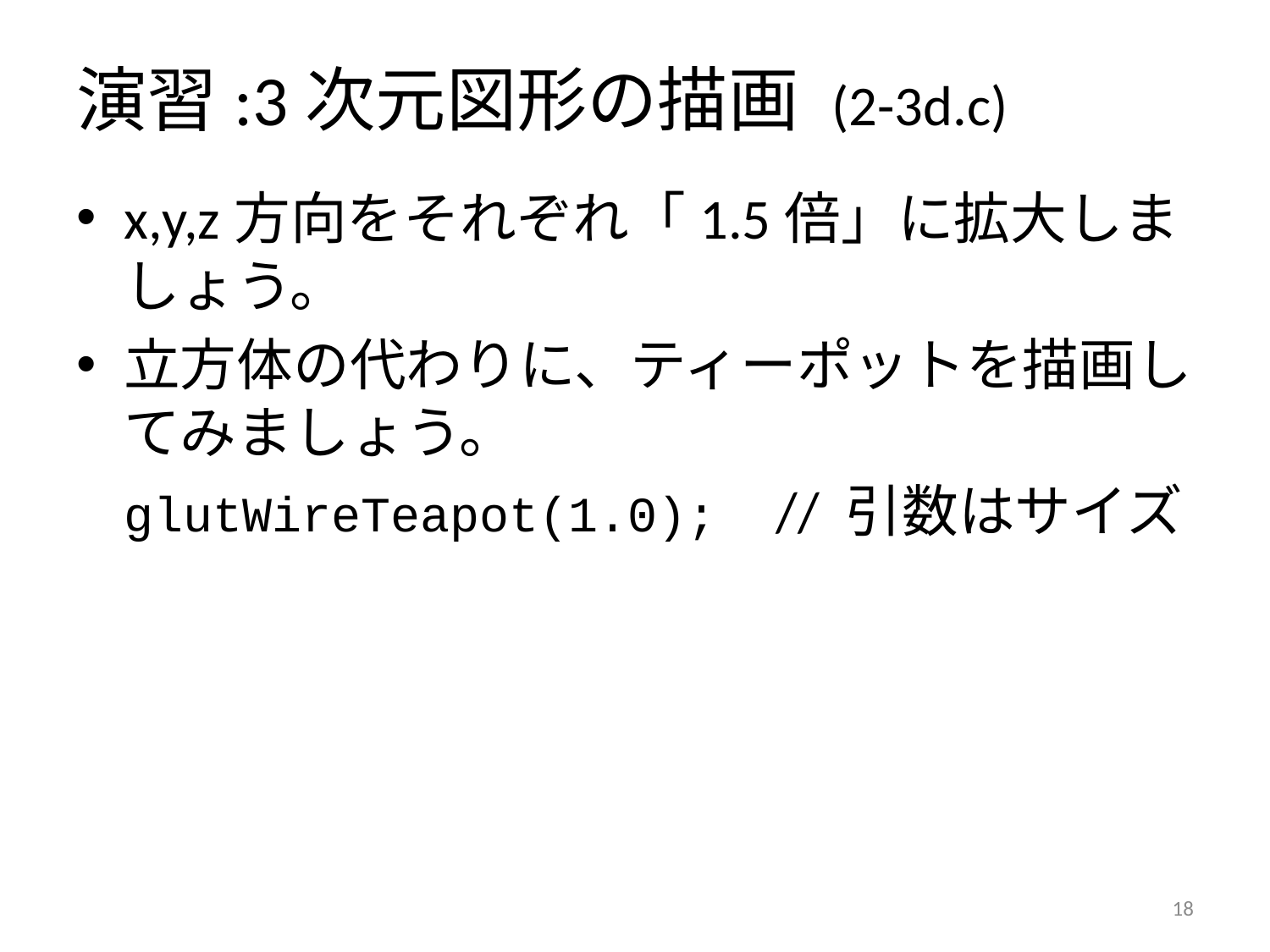

# 演習:3次元図形の描画 (2-3d.c)
x,y,z方向をそれぞれ「1.5倍」に拡大しましょう。
立方体の代わりに、ティーポットを描画してみましょう。
	glutWireTeapot(1.0);  // 引数はサイズ
18